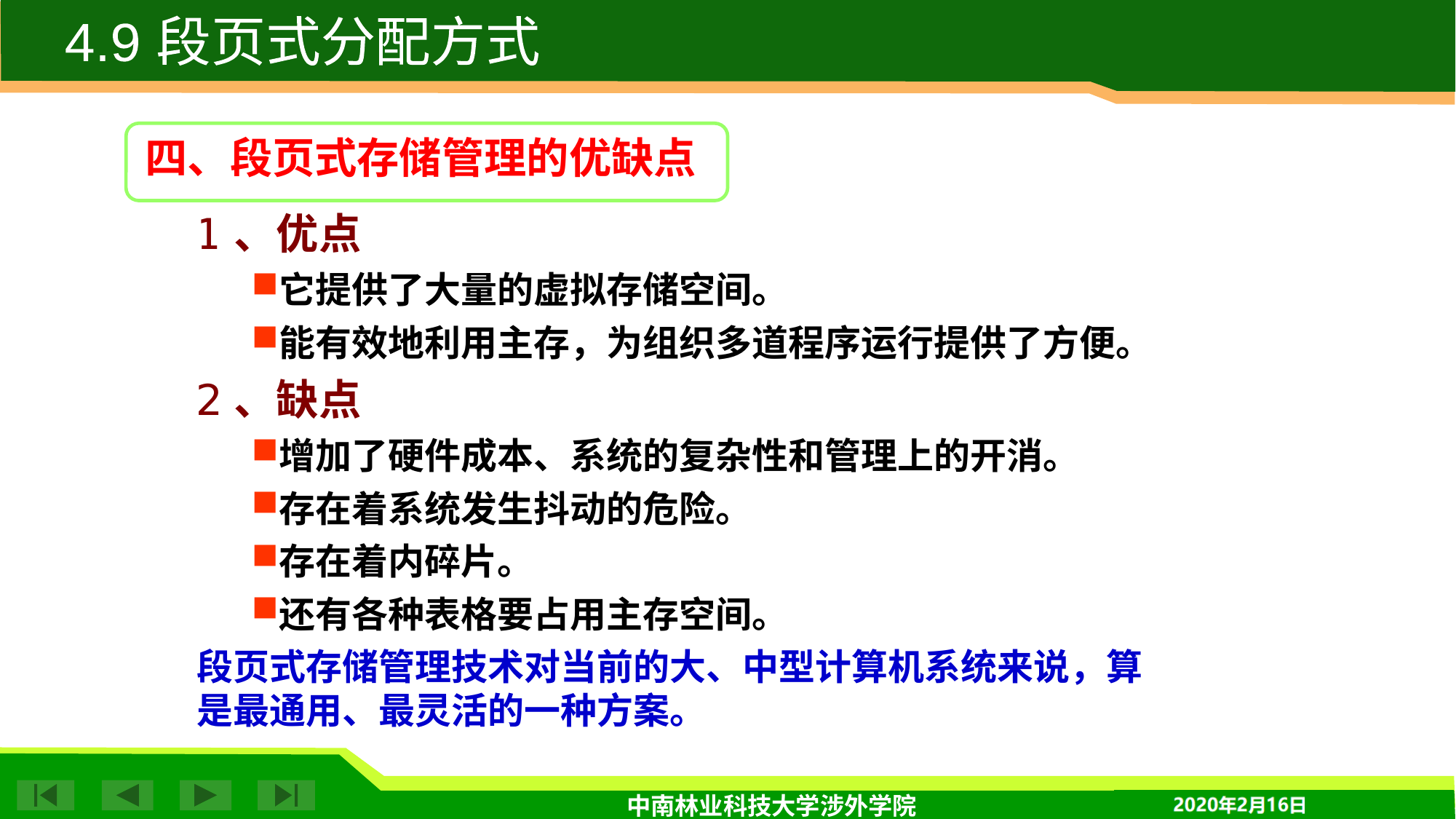

4.9 段页式分配方式

四、段页式存储管理的优缺点
1、优点
它提供了大量的虚拟存储空间。
能有效地利用主存，为组织多道程序运行提供了方便。
2、缺点
增加了硬件成本、系统的复杂性和管理上的开消。
存在着系统发生抖动的危险。
存在着内碎片。
还有各种表格要占用主存空间。
段页式存储管理技术对当前的大、中型计算机系统来说，算是最通用、最灵活的一种方案。